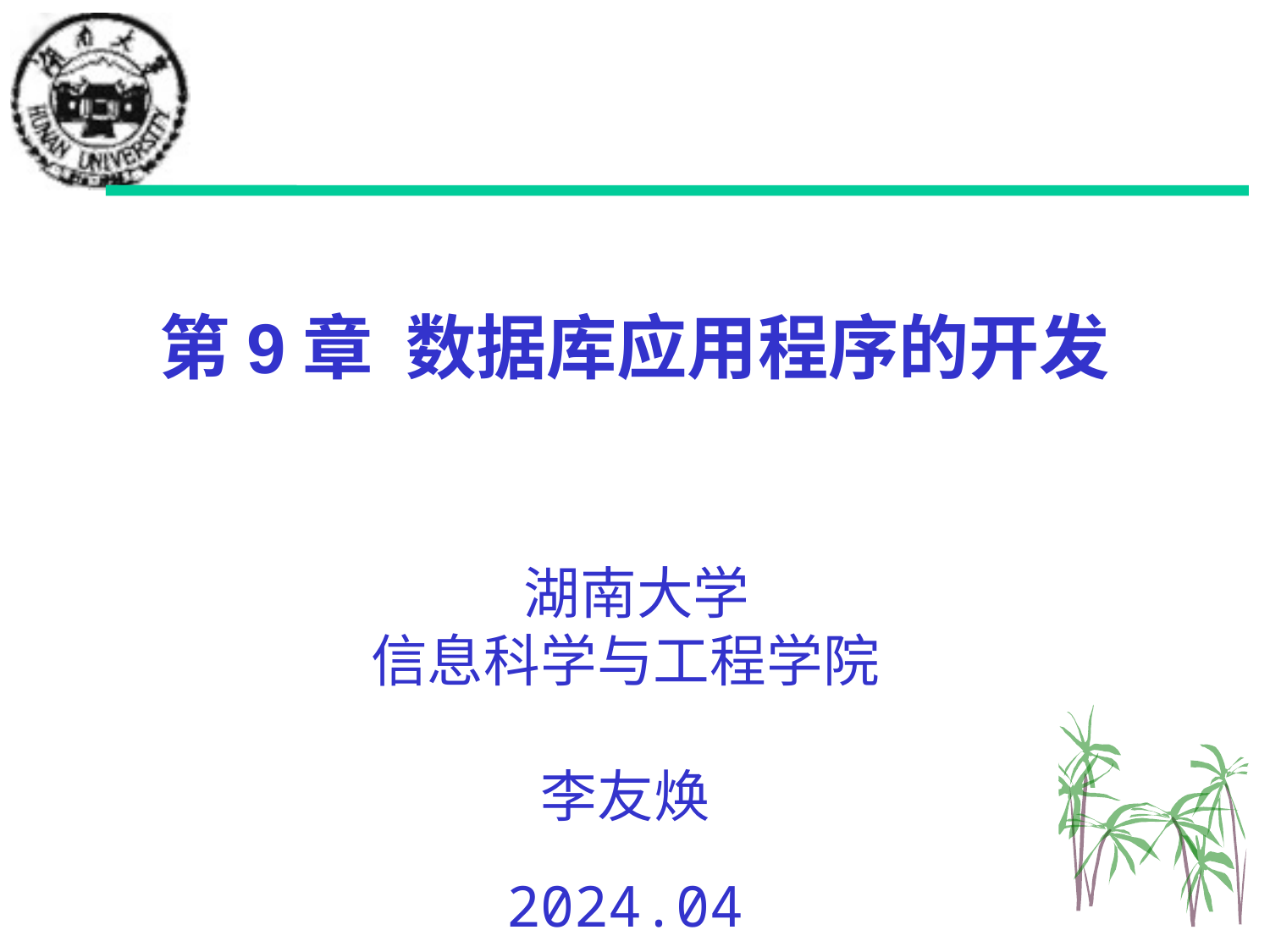

# 第9章  数据库应用程序的开发

 湖南大学
信息科学与工程学院

李友焕

2024.04